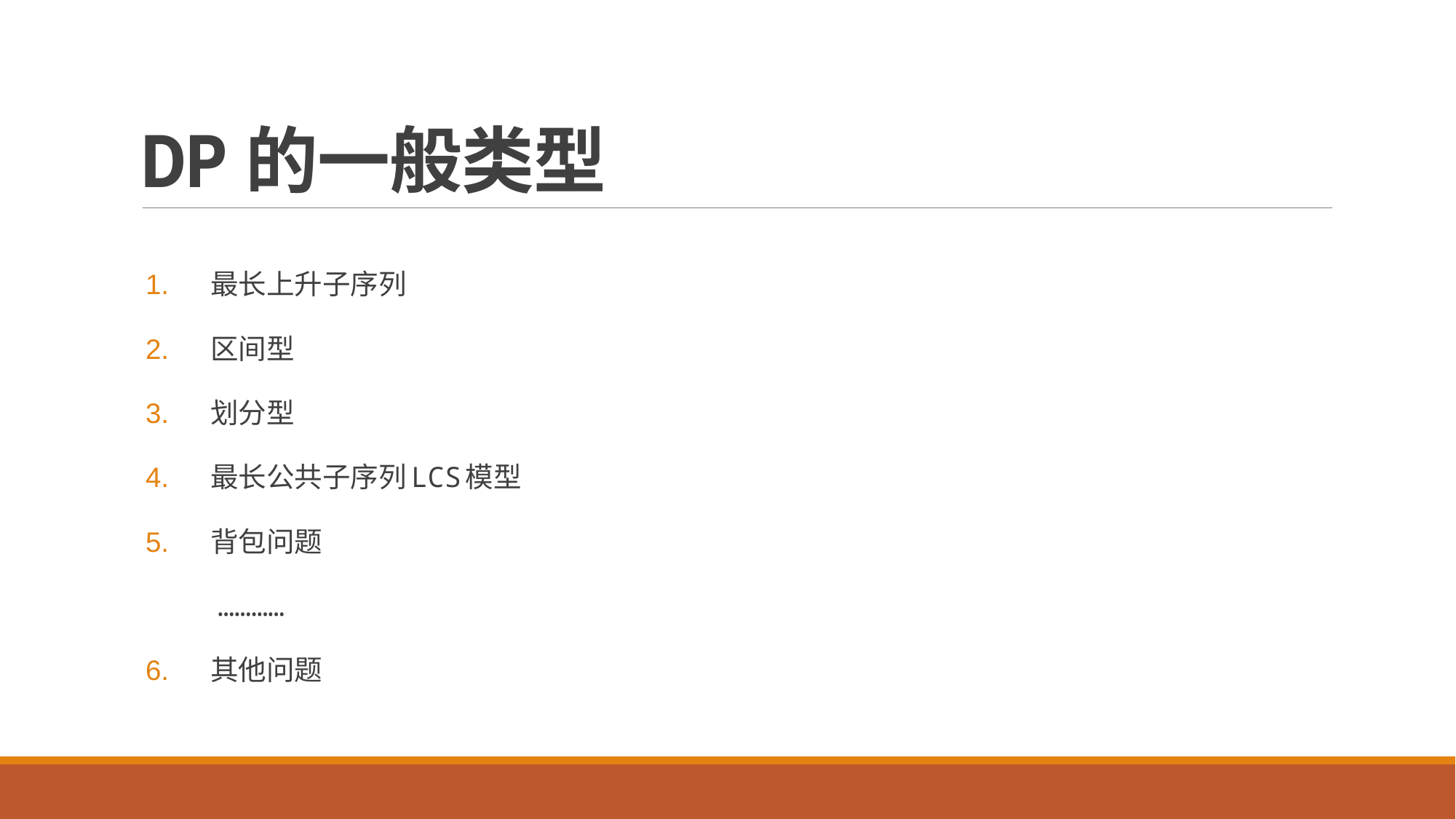

# DP的一般类型
最长上升子序列
区间型
划分型
最长公共子序列LCS模型
背包问题
	…………
其他问题